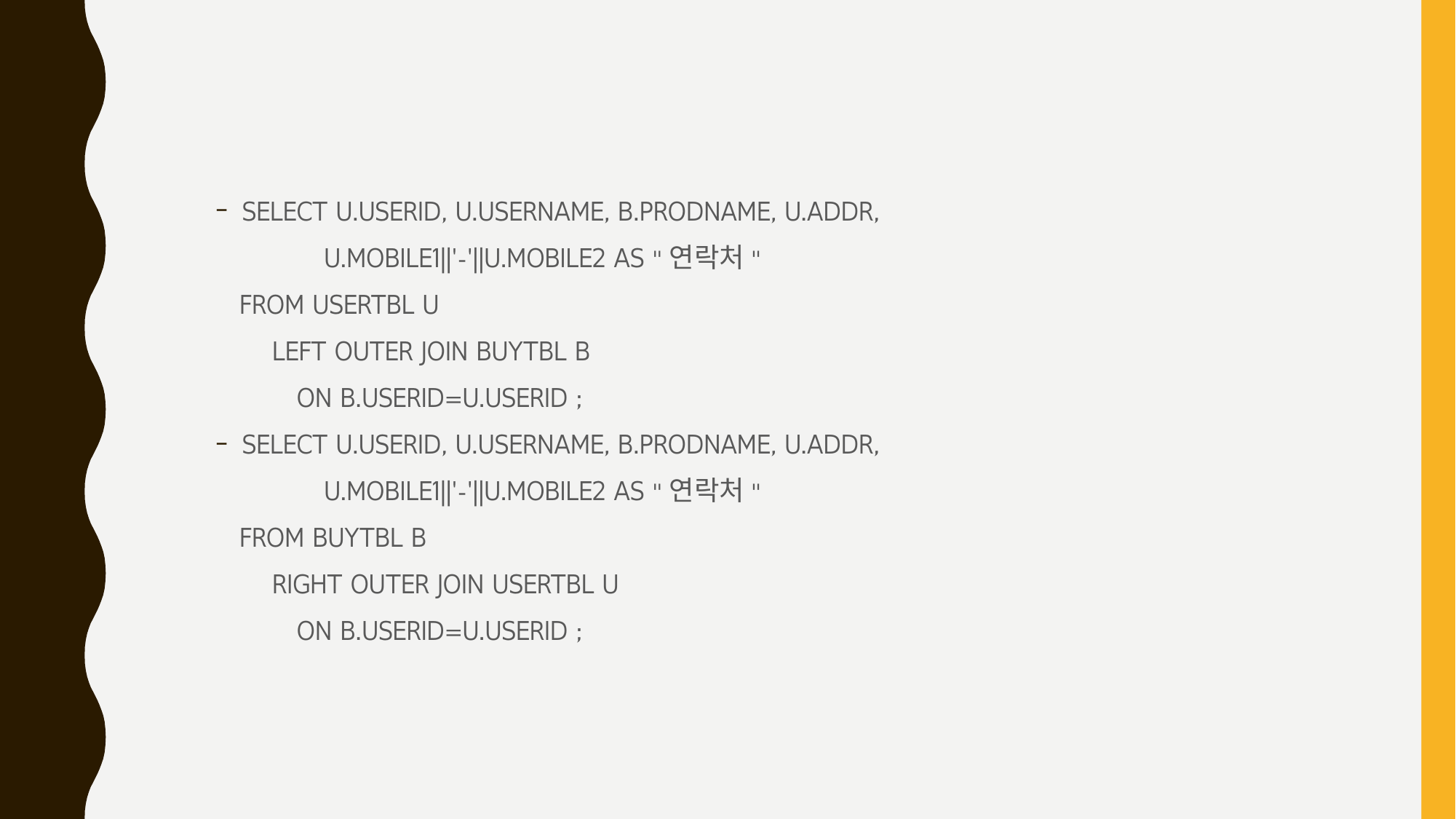

#
SELECT U.USERID, U.USERNAME, B.PRODNAME, U.ADDR,
	U.MOBILE1||'-'||U.MOBILE2 AS "연락처"
   FROM USERTBL U
       LEFT OUTER JOIN BUYTBL B
          ON B.USERID=U.USERID ;
SELECT U.USERID, U.USERNAME, B.PRODNAME, U.ADDR,
	U.MOBILE1||'-'||U.MOBILE2 AS "연락처"
   FROM BUYTBL B
       RIGHT OUTER JOIN USERTBL U
          ON B.USERID=U.USERID ;